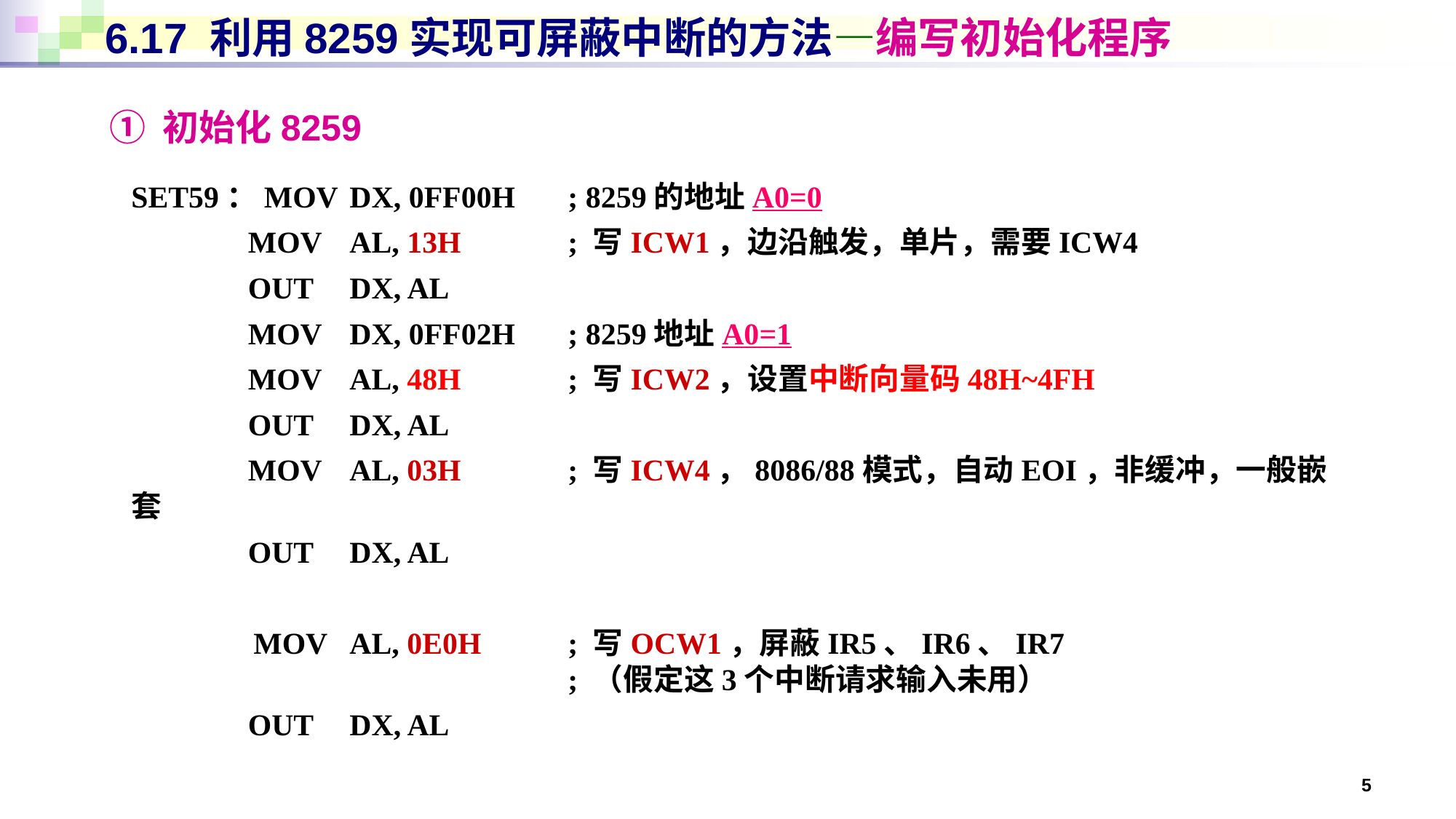

# 6.17 利用8259实现可屏蔽中断的方法—编写初始化程序
① 初始化8259
SET59：MOV	DX, 0FF00H	; 8259的地址A0=0
	 MOV	AL, 13H	; 写ICW1，边沿触发，单片，需要ICW4
	 OUT	DX, AL
	 MOV	DX, 0FF02H	; 8259地址A0=1
	 MOV	AL, 48H	; 写ICW2，设置中断向量码48H~4FH
	 OUT	DX, AL
	 MOV	AL, 03H	; 写ICW4，8086/88模式，自动EOI，非缓冲，一般嵌套
	 OUT	DX, AL

                MOV	AL, 0E0H	; 写OCW1，屏蔽IR5、IR6、IR7
	 			; （假定这3个中断请求输入未用）
	 OUT	DX, AL
5